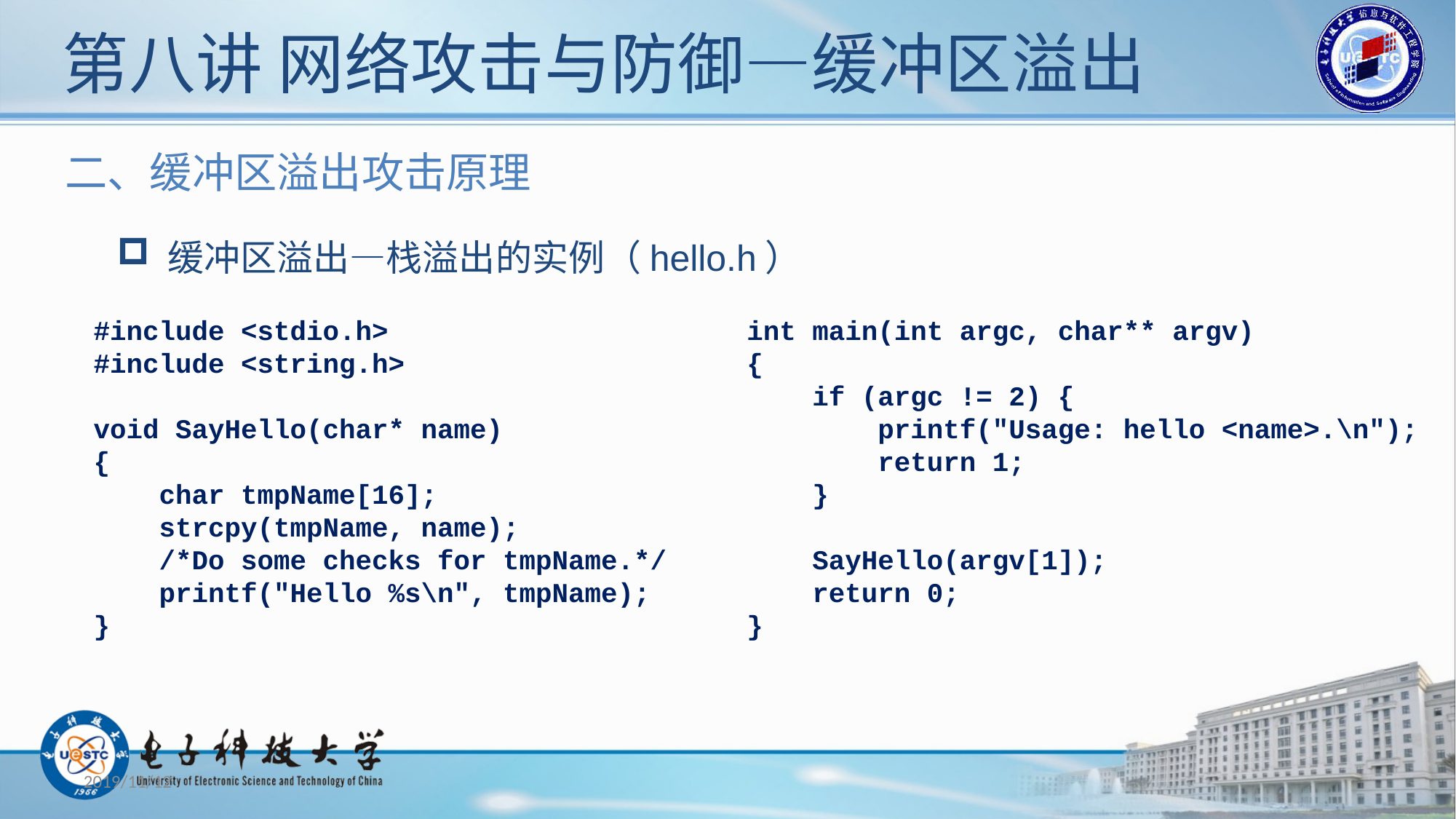

# 第八讲 网络攻击与防御—缓冲区溢出
二、缓冲区溢出攻击原理
 缓冲区溢出—栈溢出的实例（hello.h）

#include <stdio.h>
#include <string.h>

void SayHello(char* name)
{
    char tmpName[16];
    strcpy(tmpName, name);
    /*Do some checks for tmpName.*/
    printf("Hello %s\n", tmpName);
}
int main(int argc, char** argv)
{
    if (argc != 2) {
        printf("Usage: hello <name>.\n");
        return 1;
    }

    SayHello(argv[1]);
    return 0;
}
2019/11/12